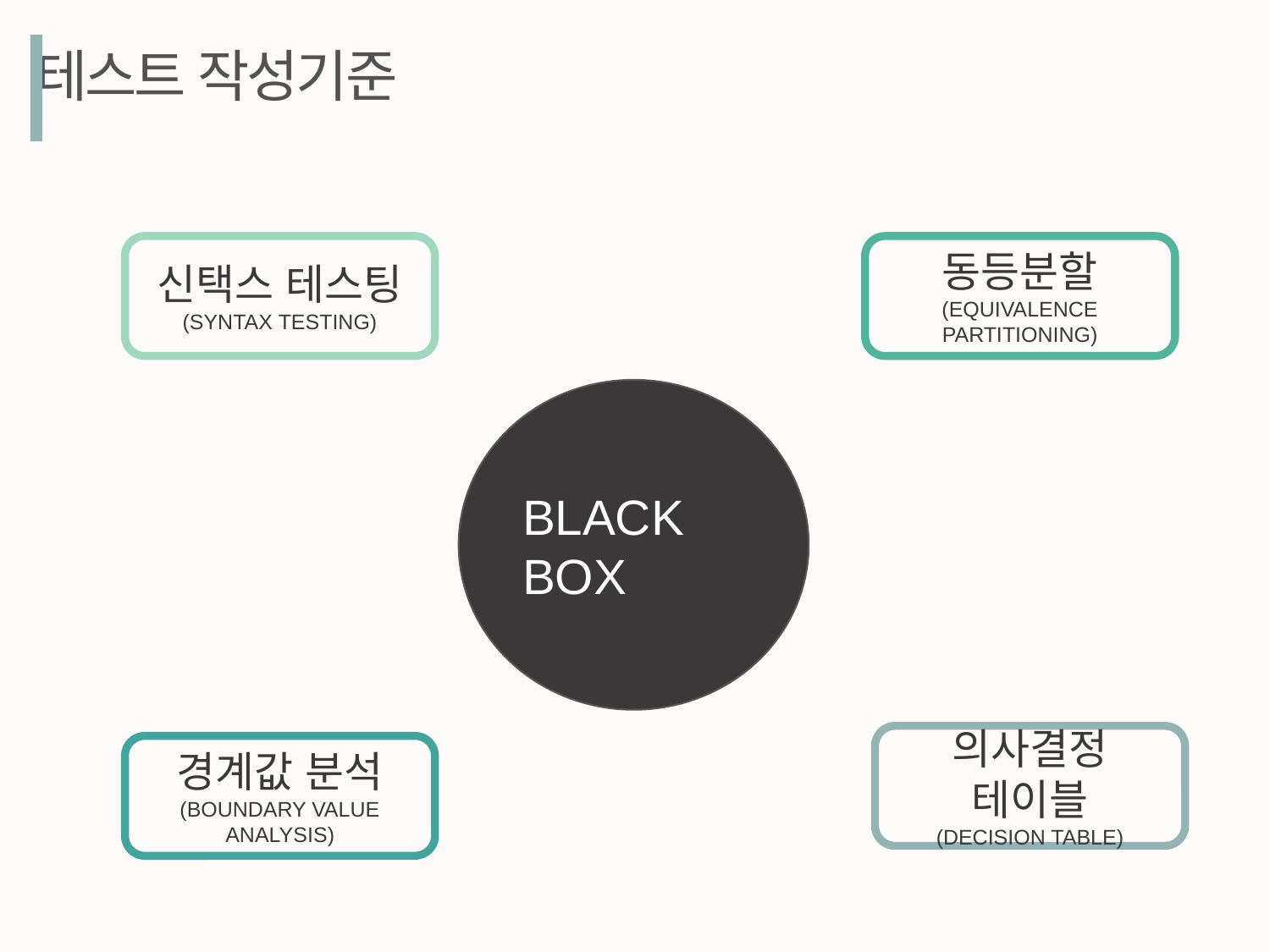

테스트 작성기준
신택스 테스팅
(SYNTAX TESTING)
동등분할
(EQUIVALENCE PARTITIONING)
BLACK BOX
의사결정 테이블
(DECISION TABLE)
경계값 분석
(BOUNDARY VALUE ANALYSIS)